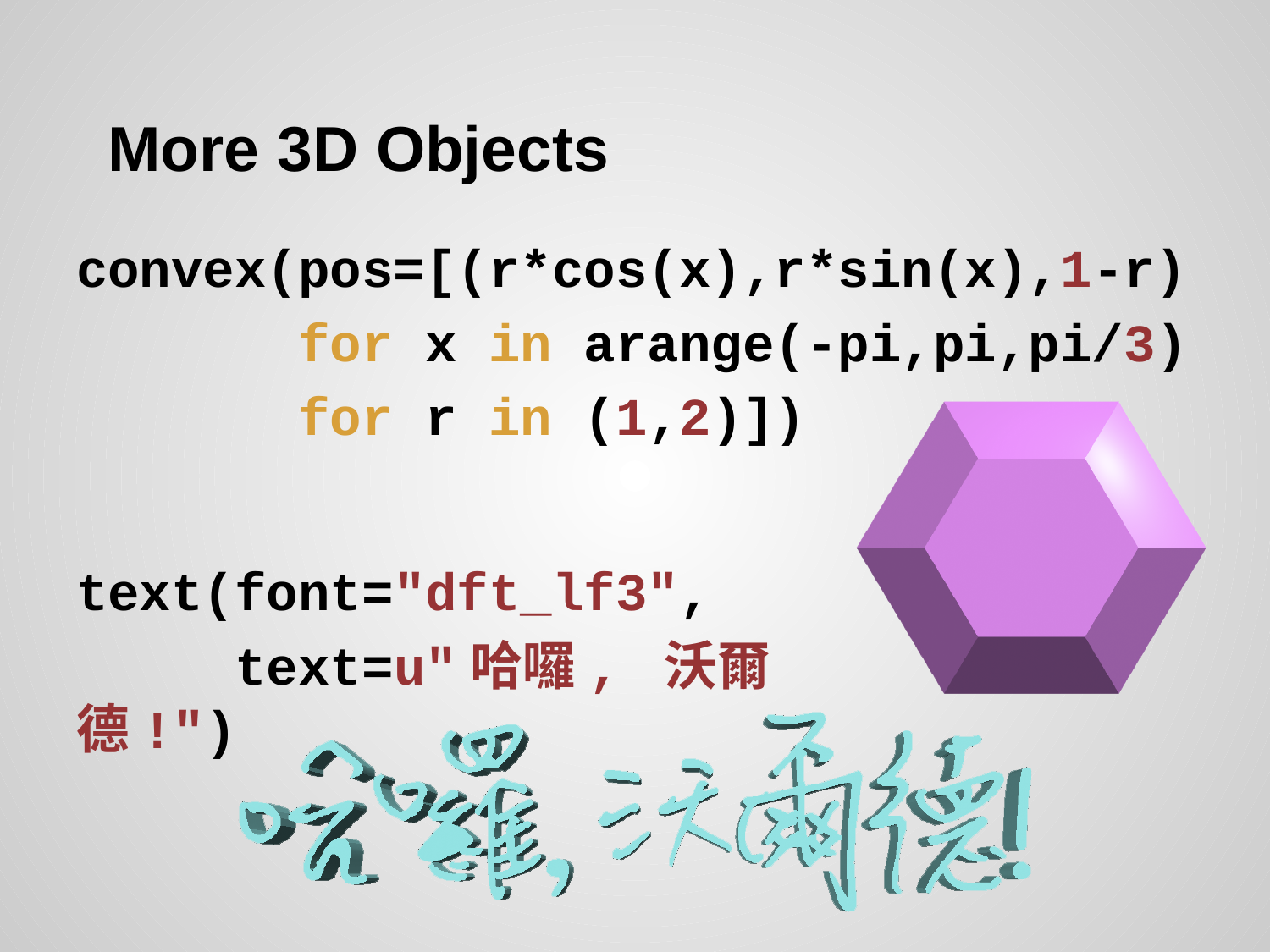

# More 3D Objects

convex(pos=[(r*cos(x),r*sin(x),1-r)
       for x in arange(-pi,pi,pi/3)
       for r in (1,2)])

text(font="dft_lf3",
     text=u"哈囉, 沃爾德!")